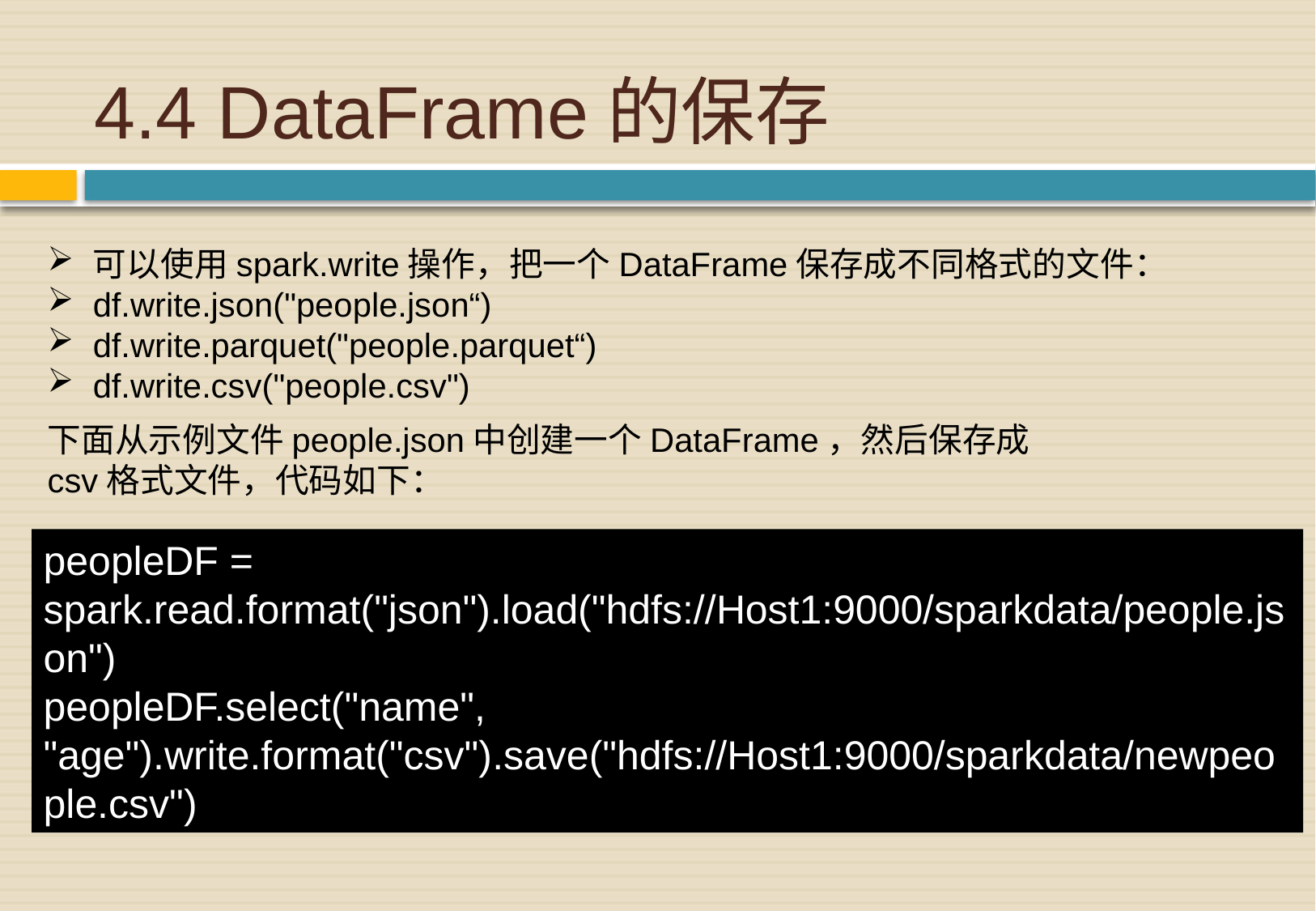

# 4.4 DataFrame的保存
可以使用spark.write操作，把一个DataFrame保存成不同格式的文件：
df.write.json("people.json“)
df.write.parquet("people.parquet“)
df.write.csv("people.csv")
下面从示例文件people.json中创建一个DataFrame，然后保存成csv格式文件，代码如下：
peopleDF = spark.read.format("json").load("hdfs://Host1:9000/sparkdata/people.json")
peopleDF.select("name", "age").write.format("csv").save("hdfs://Host1:9000/sparkdata/newpeople.csv")